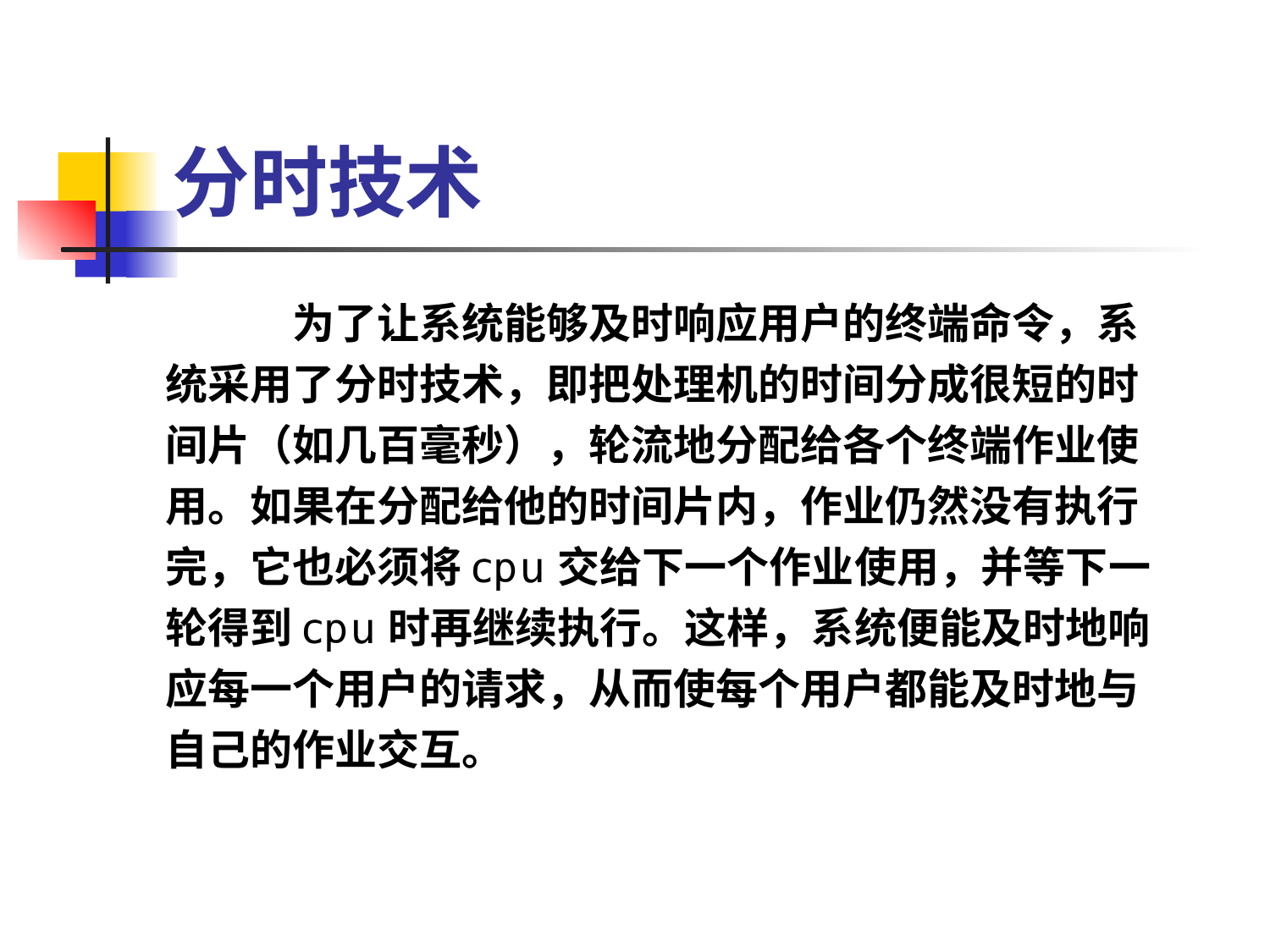

# 分时技术
		为了让系统能够及时响应用户的终端命令，系统采用了分时技术，即把处理机的时间分成很短的时间片（如几百毫秒），轮流地分配给各个终端作业使用。如果在分配给他的时间片内，作业仍然没有执行完，它也必须将cpu交给下一个作业使用，并等下一轮得到cpu时再继续执行。这样，系统便能及时地响应每一个用户的请求，从而使每个用户都能及时地与自己的作业交互。